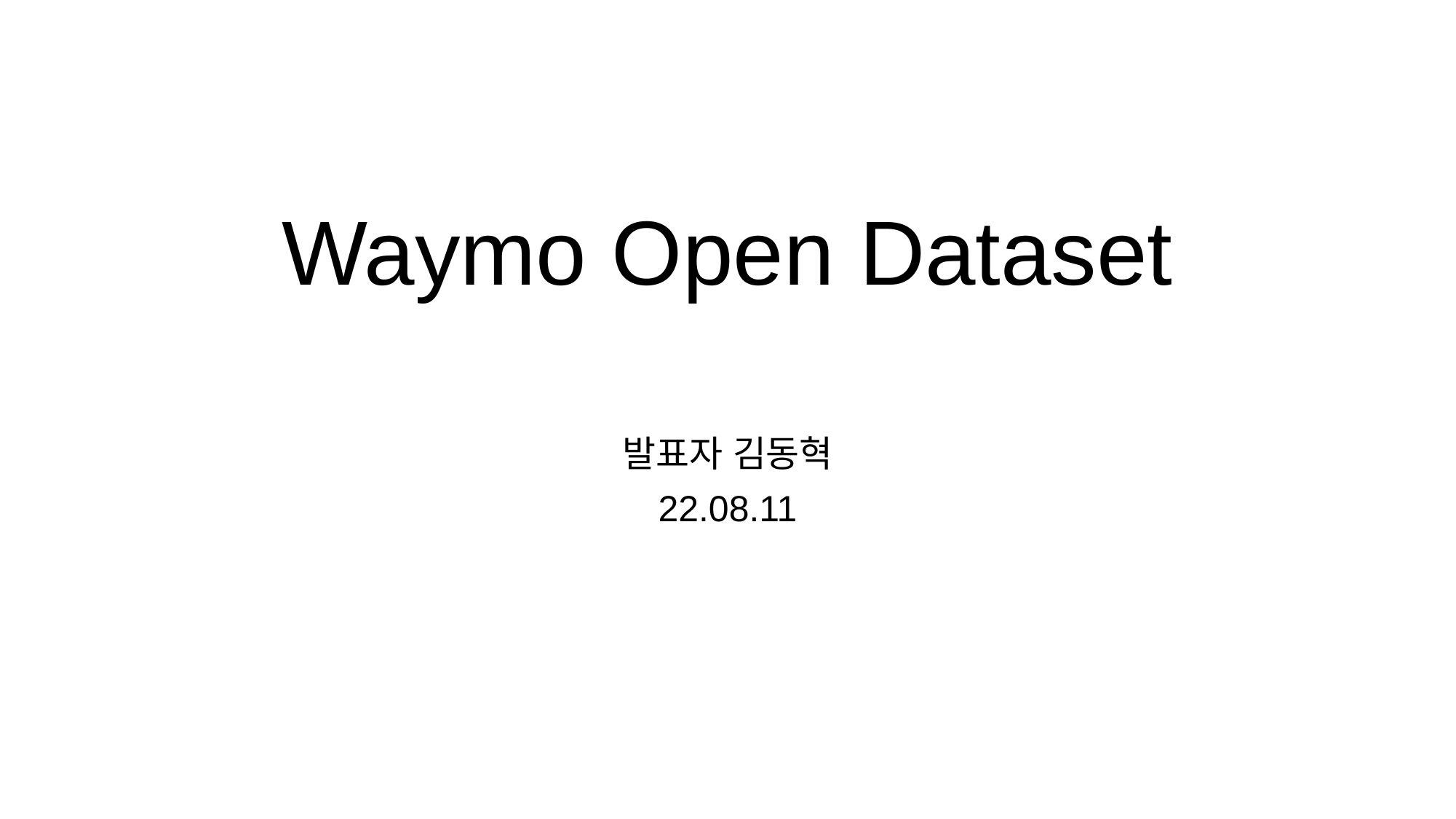

# Waymo Open Dataset
발표자 김동혁
22.08.11